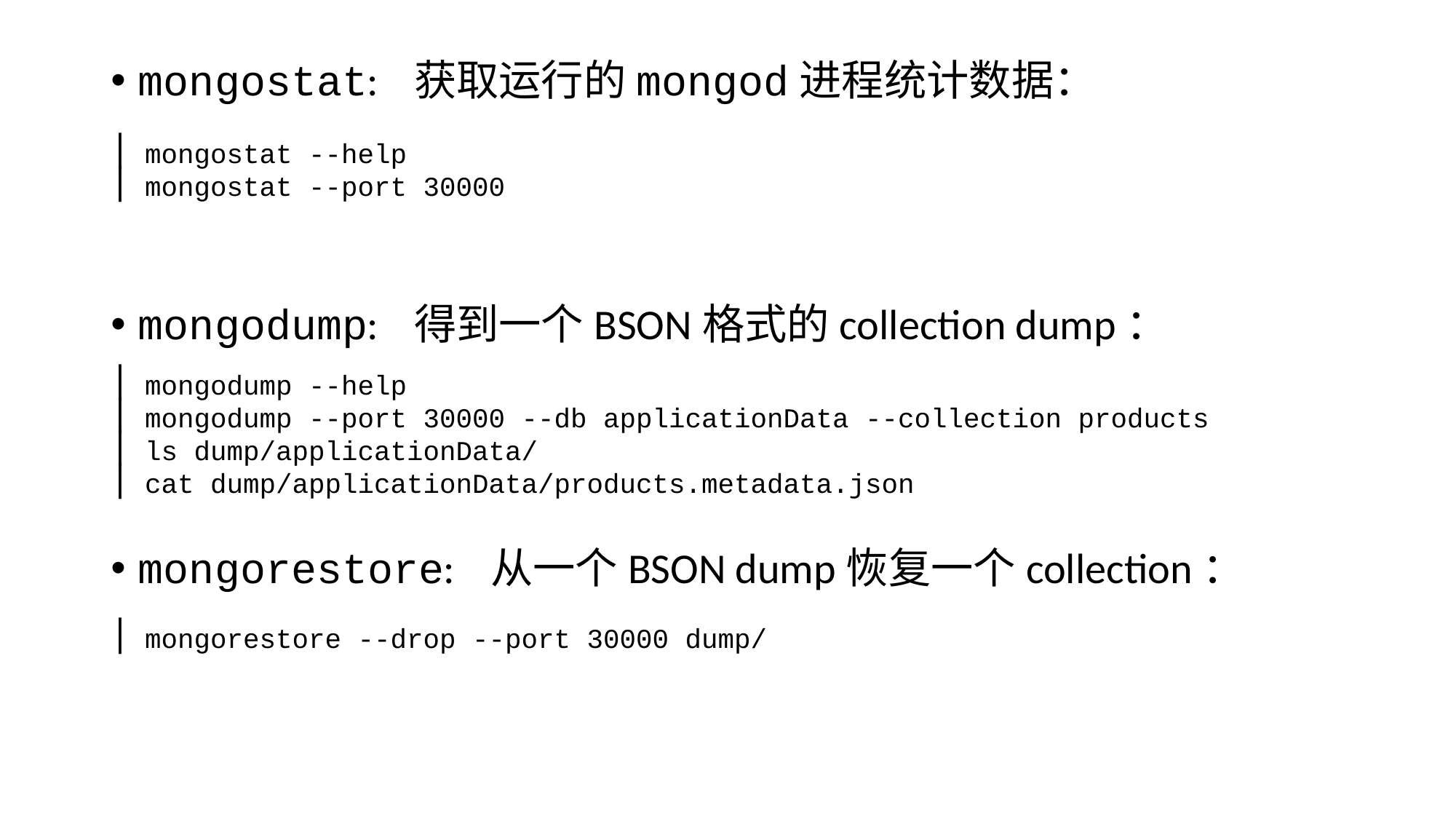

mongostat: 获取运行的mongod进程统计数据：

mongodump: 得到一个BSON格式的collection dump：

mongorestore: 从一个BSON dump恢复一个collection：

mongostat --help
mongostat --port 30000
mongodump --help
mongodump --port 30000 --db applicationData --collection products
ls dump/applicationData/
cat dump/applicationData/products.metadata.json
mongorestore --drop --port 30000 dump/